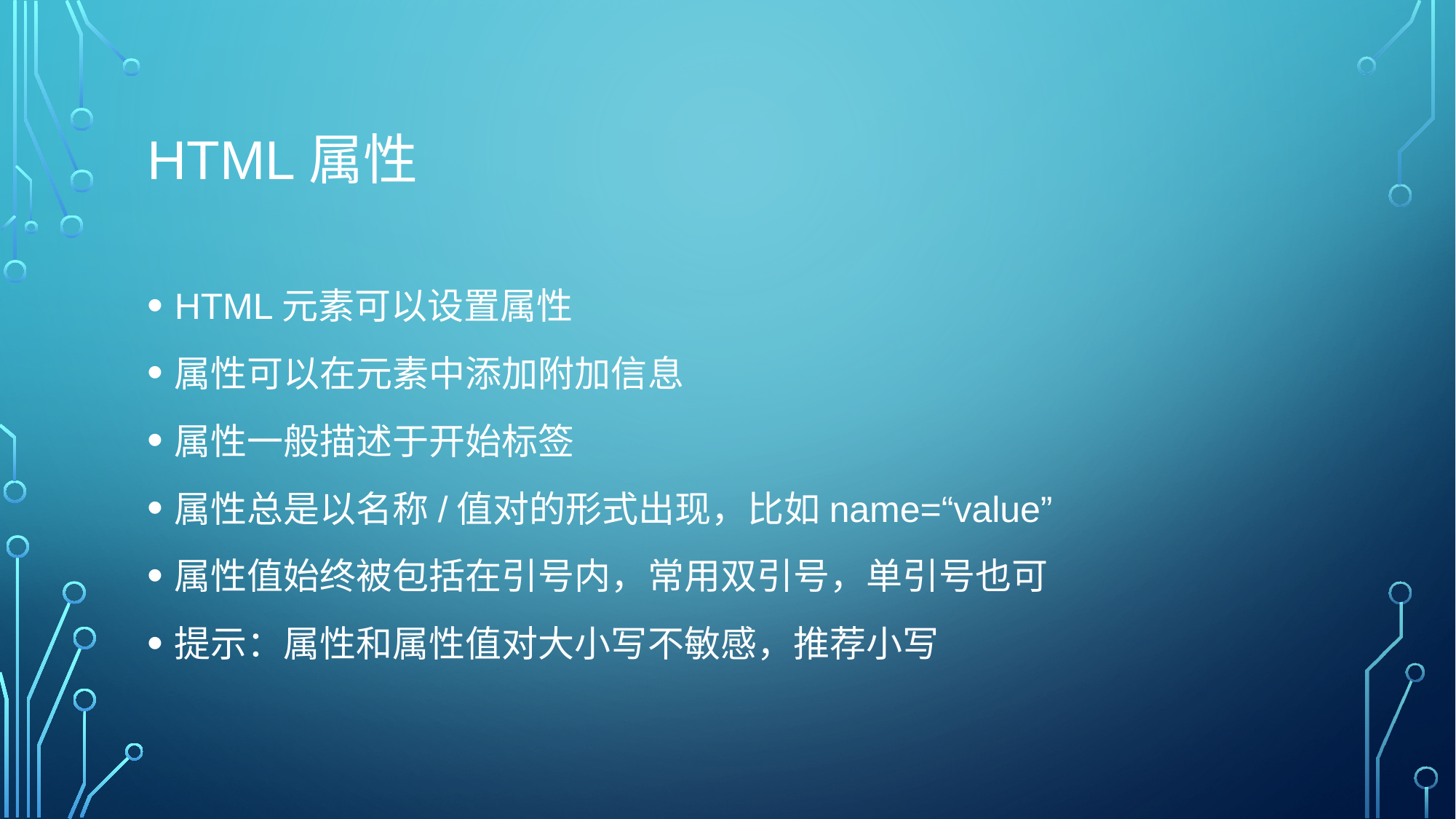

# HTMl属性
HTML元素可以设置属性
属性可以在元素中添加附加信息
属性一般描述于开始标签
属性总是以名称/值对的形式出现，比如name=“value”
属性值始终被包括在引号内，常用双引号，单引号也可
提示：属性和属性值对大小写不敏感，推荐小写